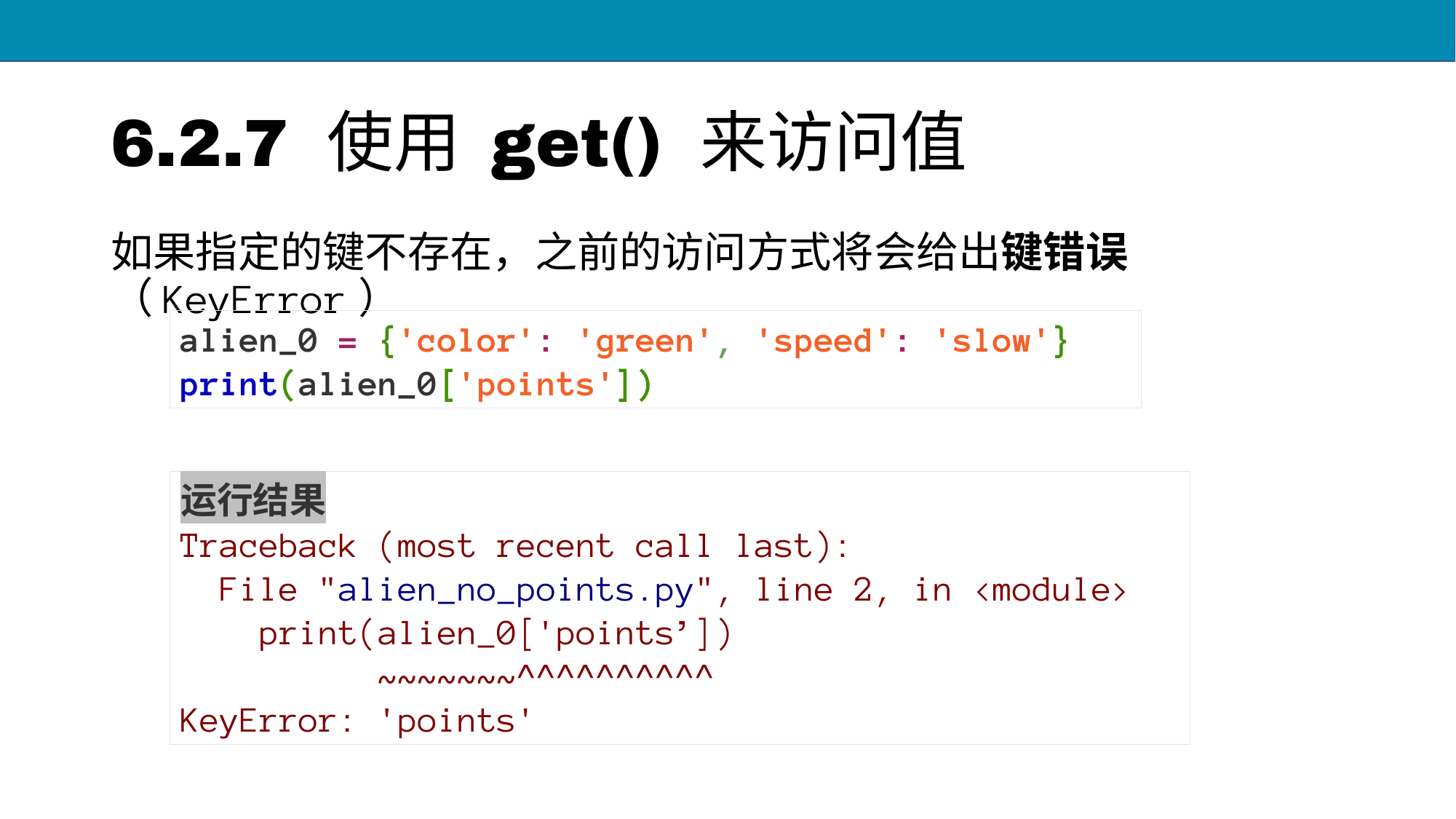

# 6.2.7 使用 get() 来访问值
如果指定的键不存在，之前的访问方式将会给出键错误（KeyError）
alien_0 = {'color': 'green', 'speed': 'slow'}
print(alien_0['points'])
运行结果
Traceback (most recent call last):
  File "alien_no_points.py", line 2, in <module>
    print(alien_0['points’])
          ~~~~~~~^^^^^^^^^^
KeyError: 'points'